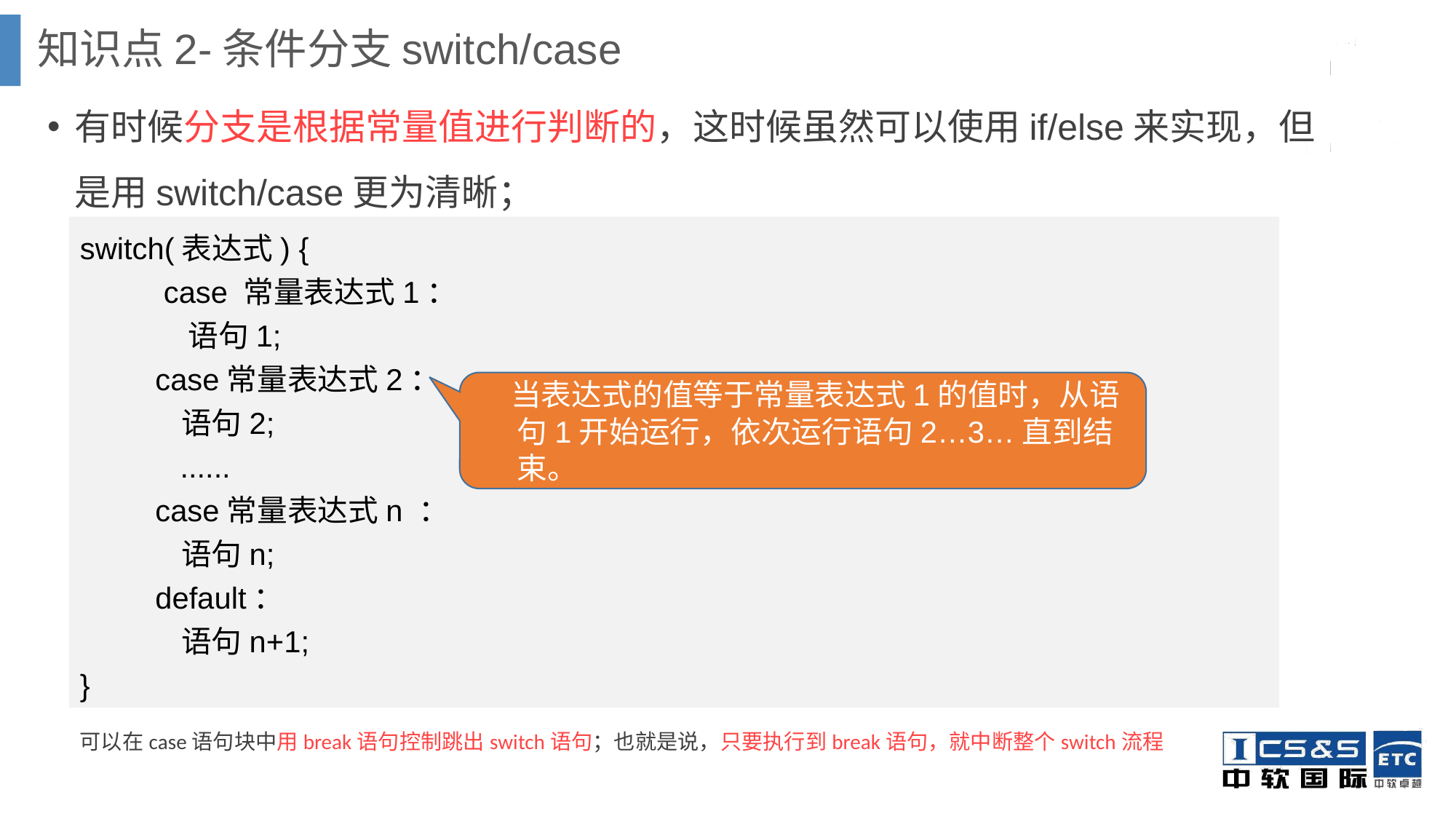

知识点2-条件分支switch/case
有时候分支是根据常量值进行判断的，这时候虽然可以使用if/else来实现，但是用switch/case更为清晰；
switch(表达式) {
          case 常量表达式1：
               语句1;
         case常量表达式2：
              语句2;
            ......
         case常量表达式n ：
              语句n;
         default：
              语句n+1;
}
    当表达式的值等于常量表达式1的值时，从语句1开始运行，依次运行语句2…3…直到结束。
可以在case语句块中用break语句控制跳出switch语句；也就是说，只要执行到break语句，就中断整个switch流程